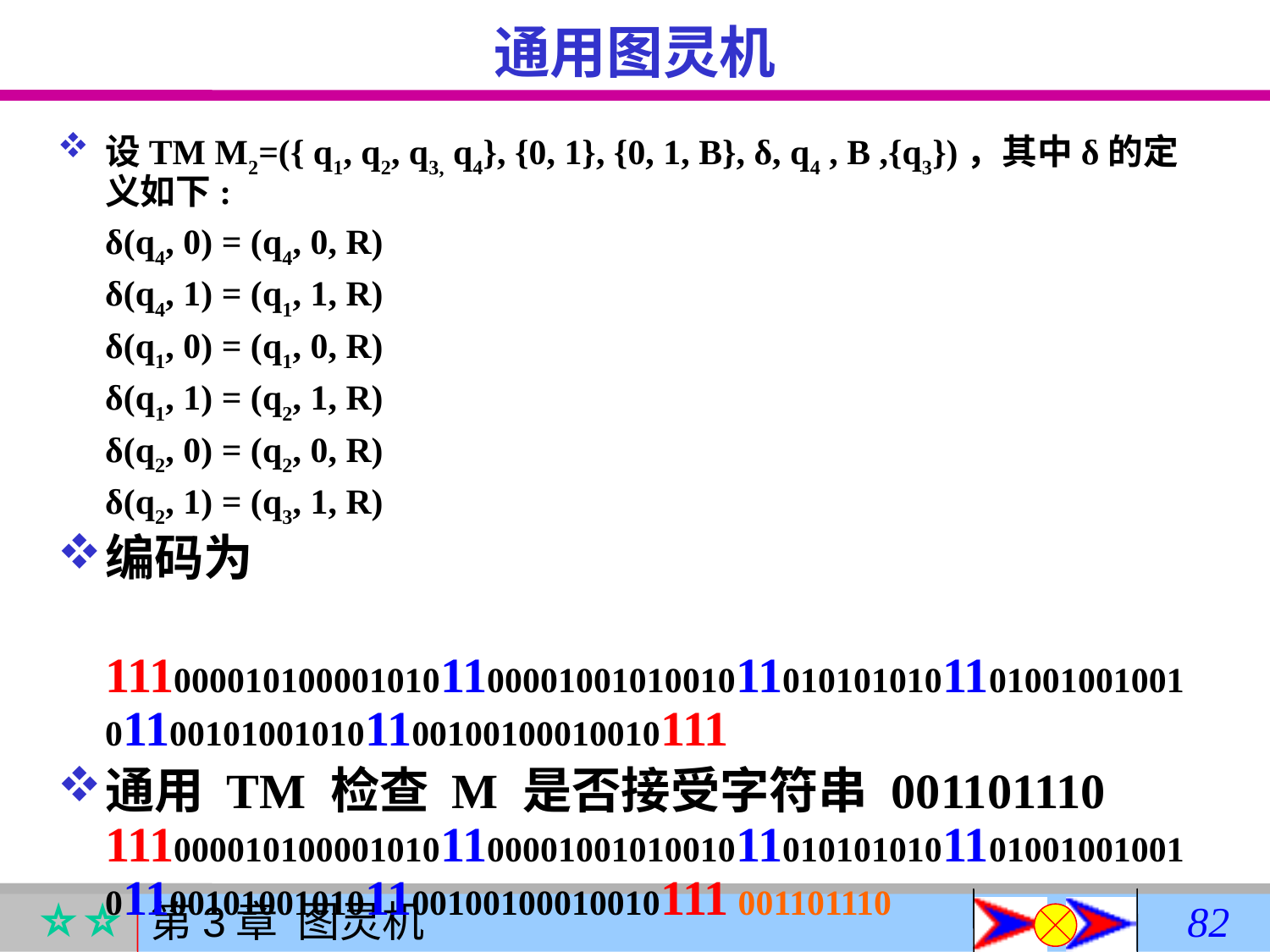

82
# 通用图灵机
设TM M2=({ q1, q2, q3, q4}, {0, 1}, {0, 1, B}, δ, q4 , B ,{q3})，其中δ的定义如下:
	δ(q4, 0) = (q4, 0, R)
	δ(q4, 1) = (q1, 1, R)
	δ(q1, 0) = (q1, 0, R)
	δ(q1, 1) = (q2, 1, R)
	δ(q2, 0) = (q2, 0, R)
	δ(q2, 1) = (q3, 1, R)
编码为
	1110000101000010101100001001010010110101010101101001001001011001010010101100100100010010111
通用 TM 检查 M 是否接受字符串 001101110 	 1110000101000010101100001001010010110101010101101001001001011001010010101100100100010010111 001101110